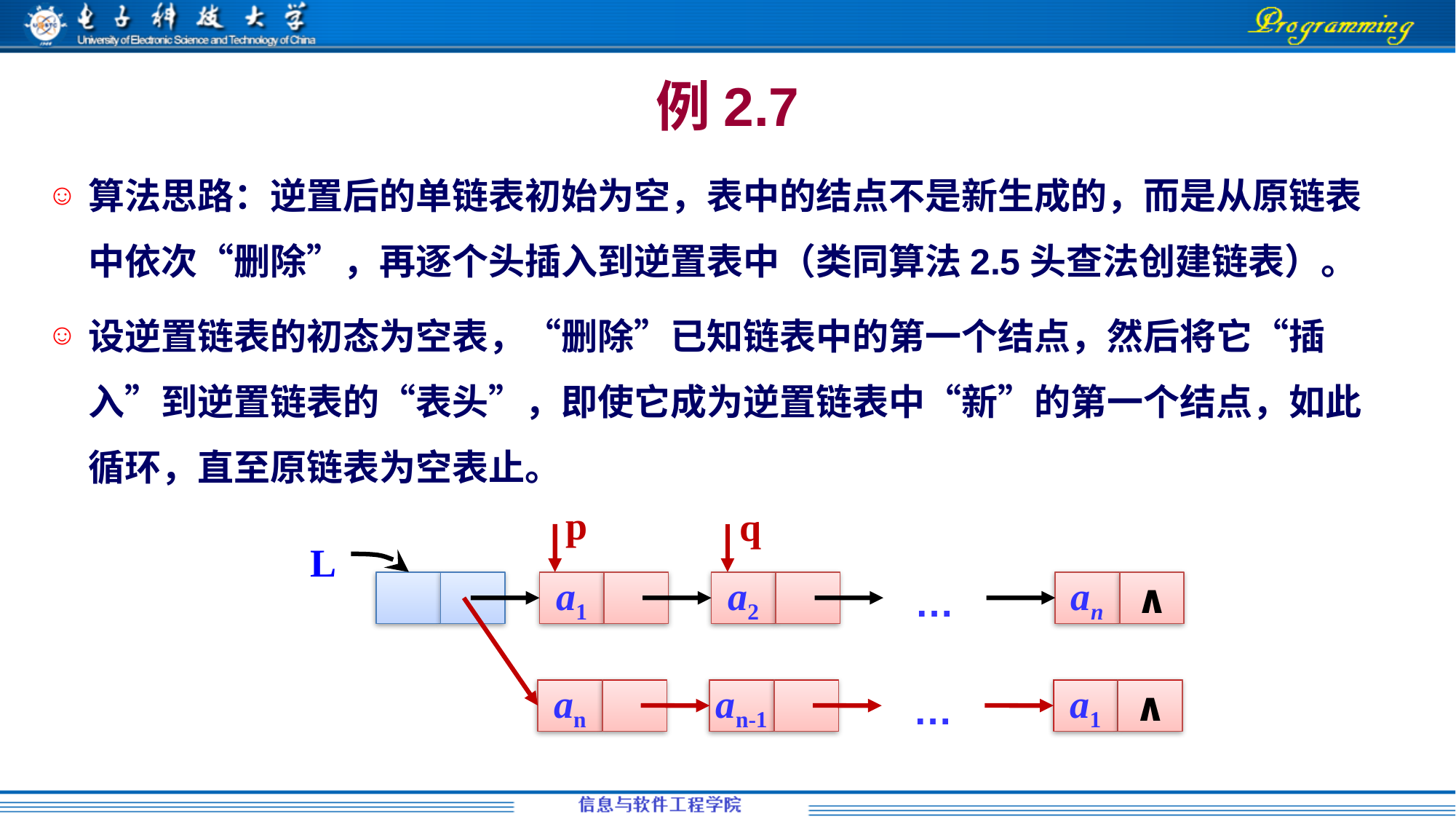

# 例2.7
算法思路：逆置后的单链表初始为空，表中的结点不是新生成的，而是从原链表中依次“删除”，再逐个头插入到逆置表中（类同算法2.5头查法创建链表）。
设逆置链表的初态为空表，“删除”已知链表中的第一个结点，然后将它“插入”到逆置链表的“表头”，即使它成为逆置链表中“新”的第一个结点，如此循环，直至原链表为空表止。

p
q
L

a1

a2

…
an
∧

an

an-1

…
a1
∧